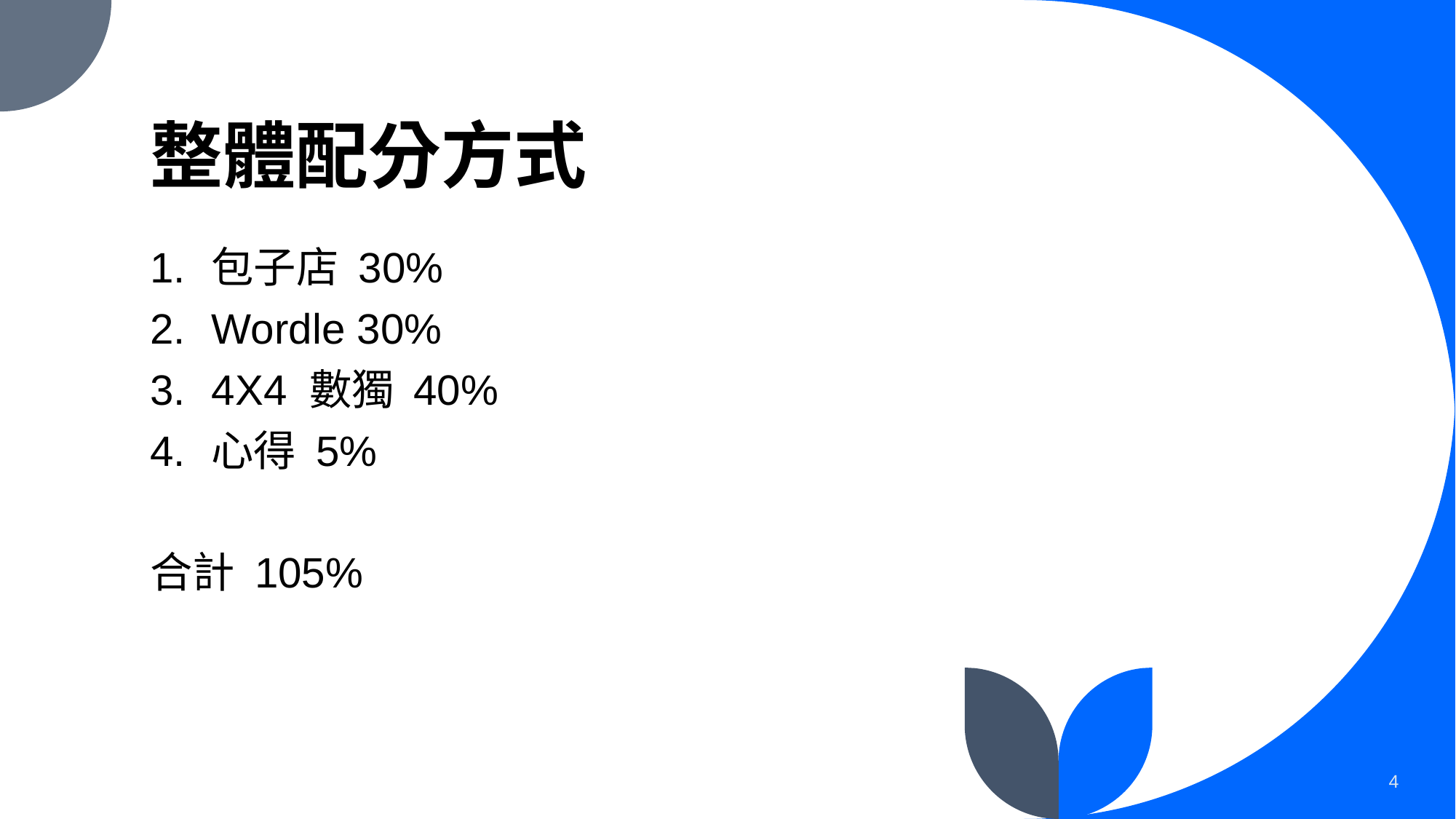

# 整體配分方式
包子店 30%
Wordle 30%
4X4 數獨 40%
心得 5%

合計 105%
4